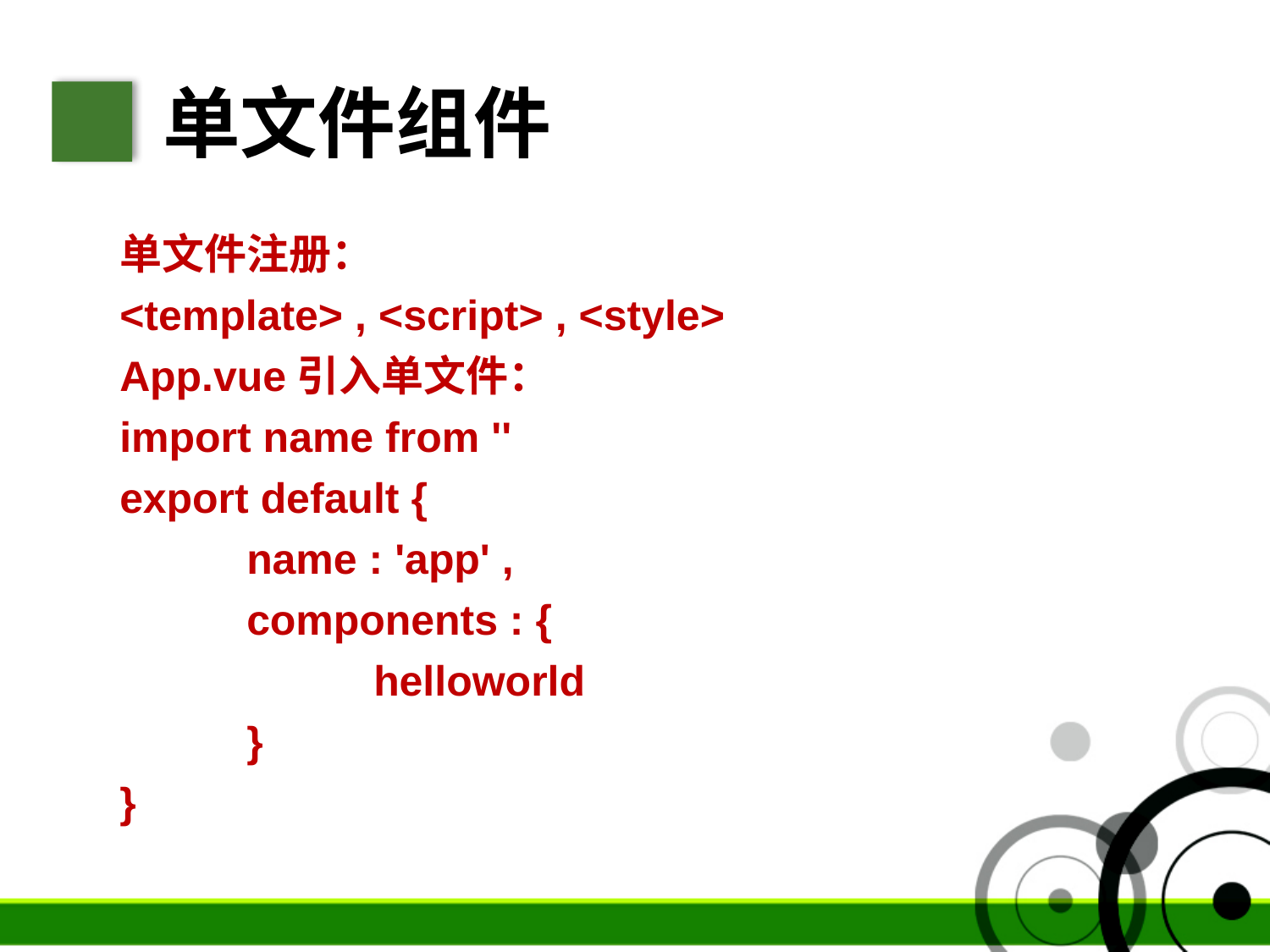

单文件组件

单文件注册：
<template> , <script> , <style>
App.vue引入单文件：
import name from ''
export default {
	name : 'app' ,
	components : {
		helloworld
	}
}